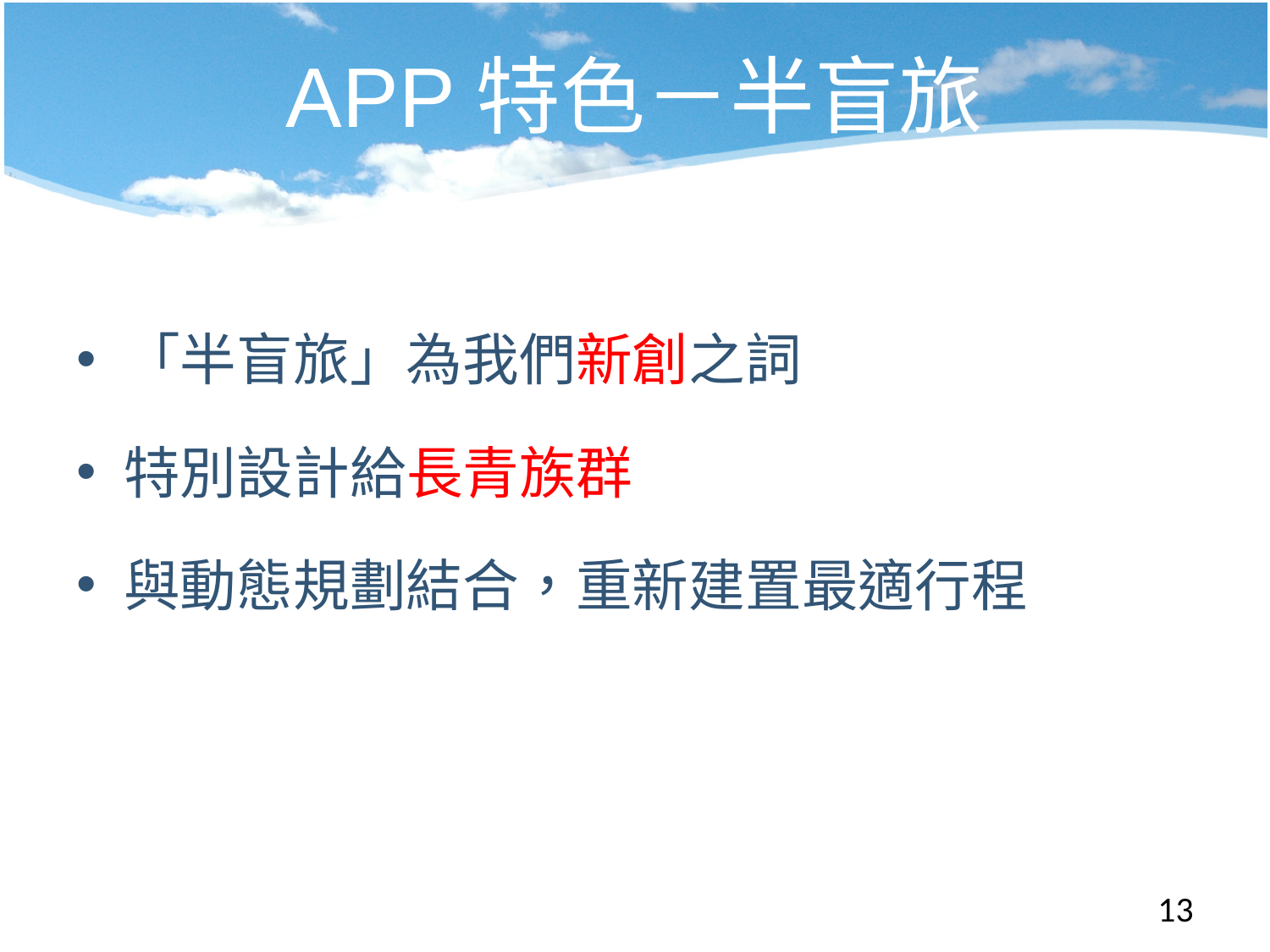

# APP特色－半盲旅
「半盲旅」為我們新創之詞
特別設計給長青族群
與動態規劃結合，重新建置最適行程

13